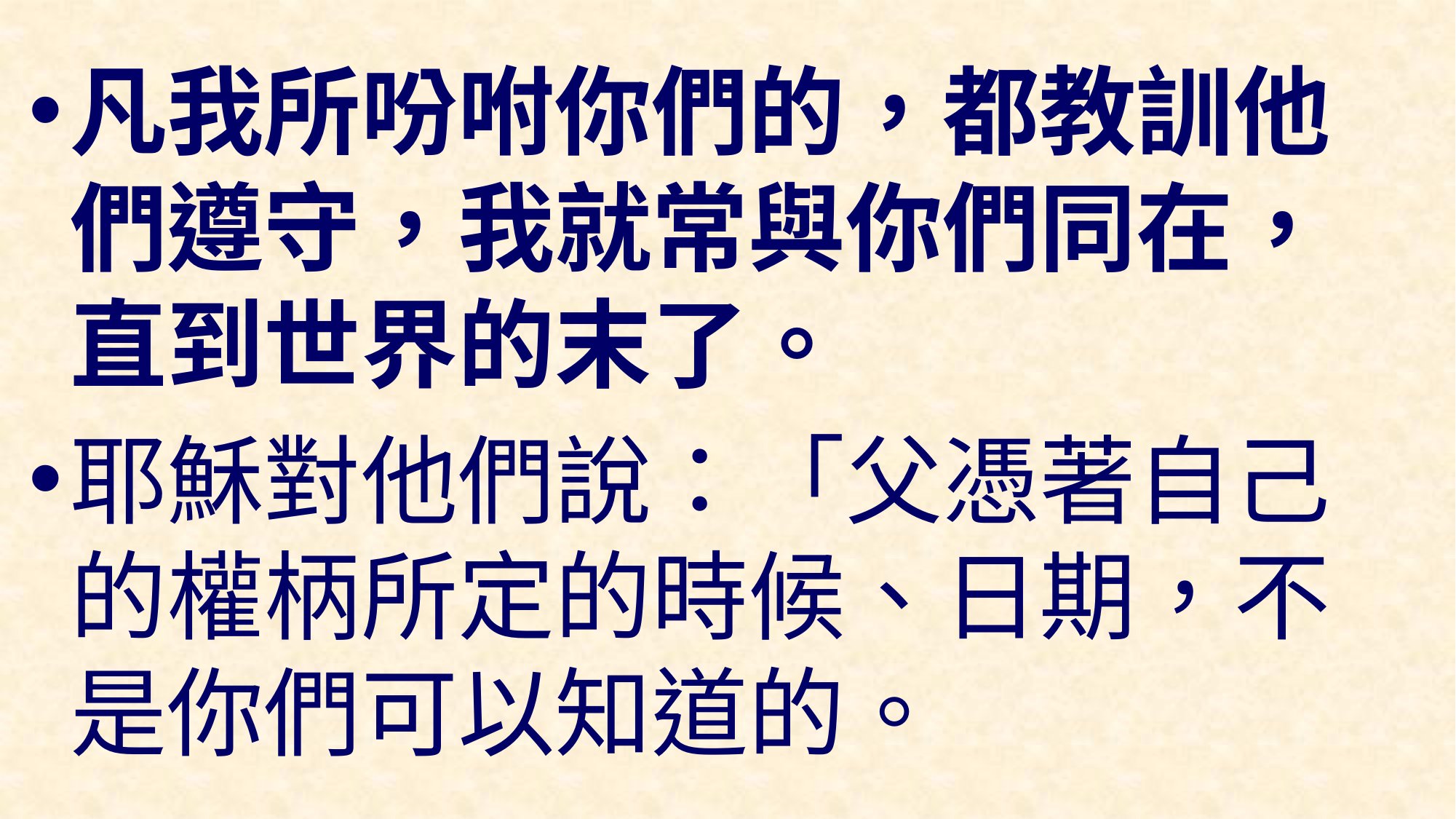

凡我所吩咐你們的，都教訓他們遵守，我就常與你們同在，直到世界的末了。
耶穌對他們說：「父憑著自己的權柄所定的時候、日期，不是你們可以知道的。